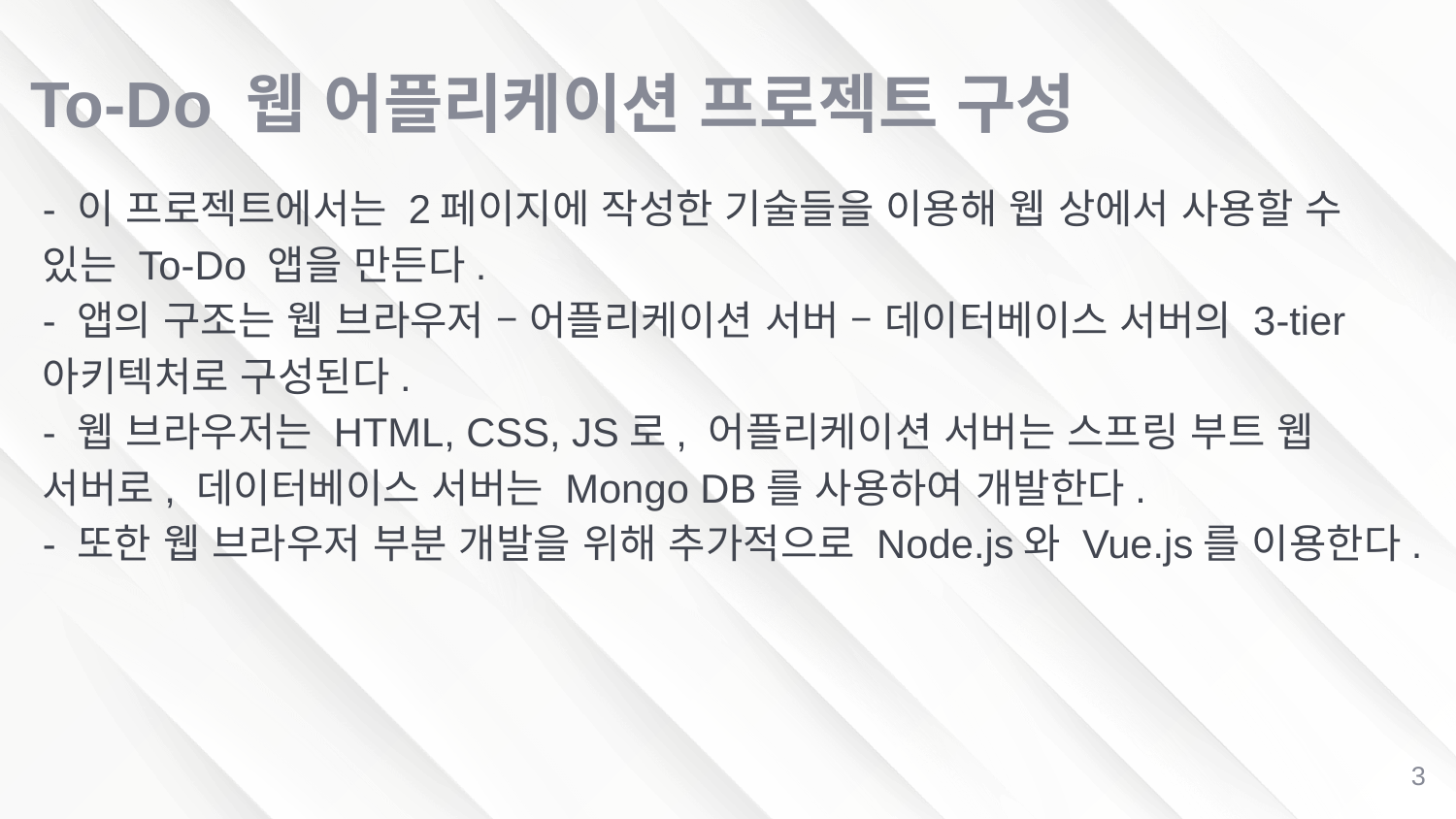

# To-Do 웹 어플리케이션 프로젝트 구성
- 이 프로젝트에서는 2페이지에 작성한 기술들을 이용해 웹 상에서 사용할 수 있는 To-Do 앱을 만든다.
- 앱의 구조는 웹 브라우저 – 어플리케이션 서버 – 데이터베이스 서버의 3-tier 아키텍처로 구성된다.
- 웹 브라우저는 HTML, CSS, JS로, 어플리케이션 서버는 스프링 부트 웹 서버로, 데이터베이스 서버는 Mongo DB를 사용하여 개발한다.
- 또한 웹 브라우저 부분 개발을 위해 추가적으로 Node.js와 Vue.js를 이용한다.
3